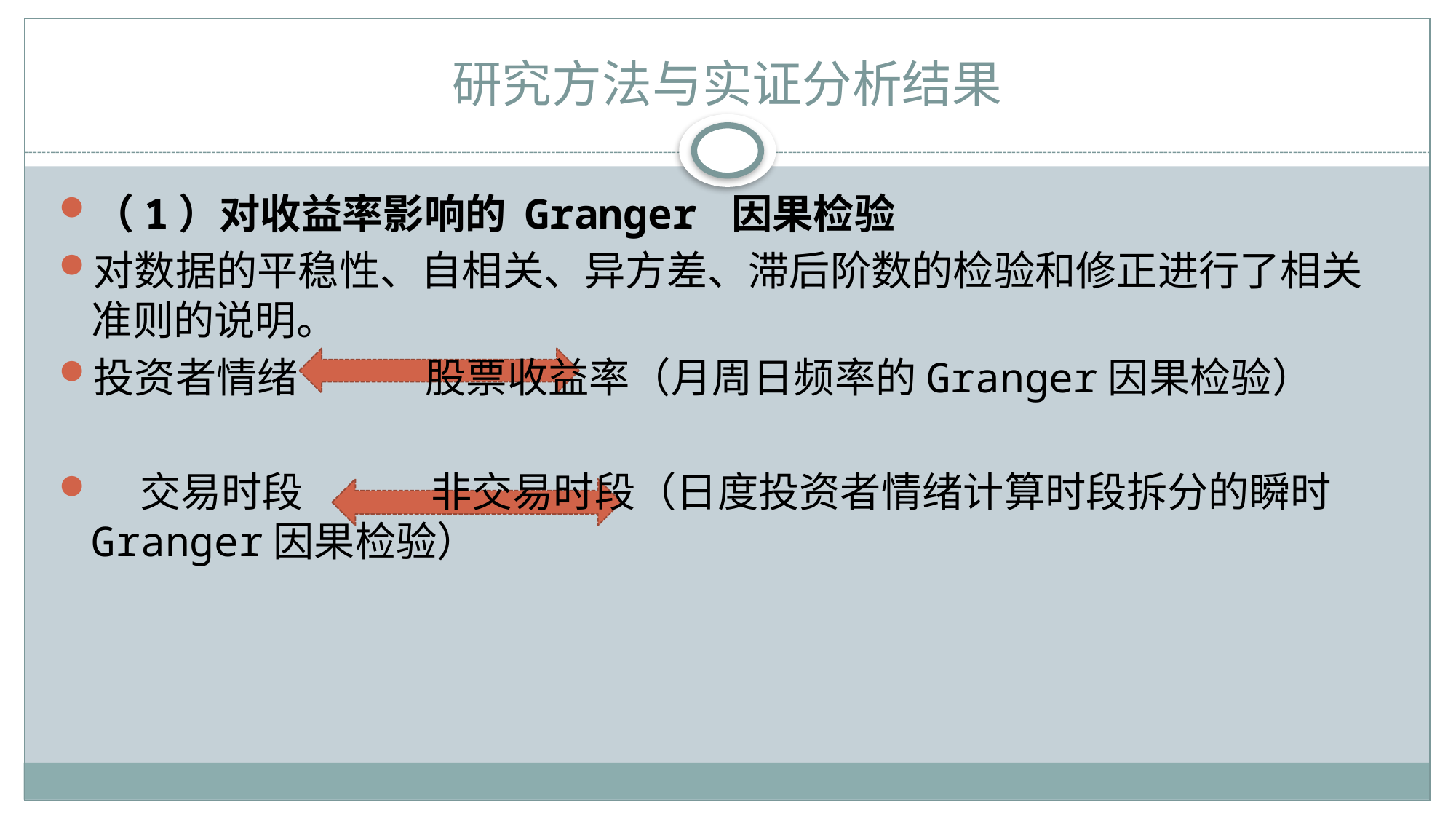

# 研究方法与实证分析结果
（1）对收益率影响的 Granger 因果检验
对数据的平稳性、自相关、异方差、滞后阶数的检验和修正进行了相关准则的说明。
投资者情绪              股票收益率（月周日频率的Granger因果检验）

    交易时段              非交易时段（日度投资者情绪计算时段拆分的瞬时Granger因果检验）